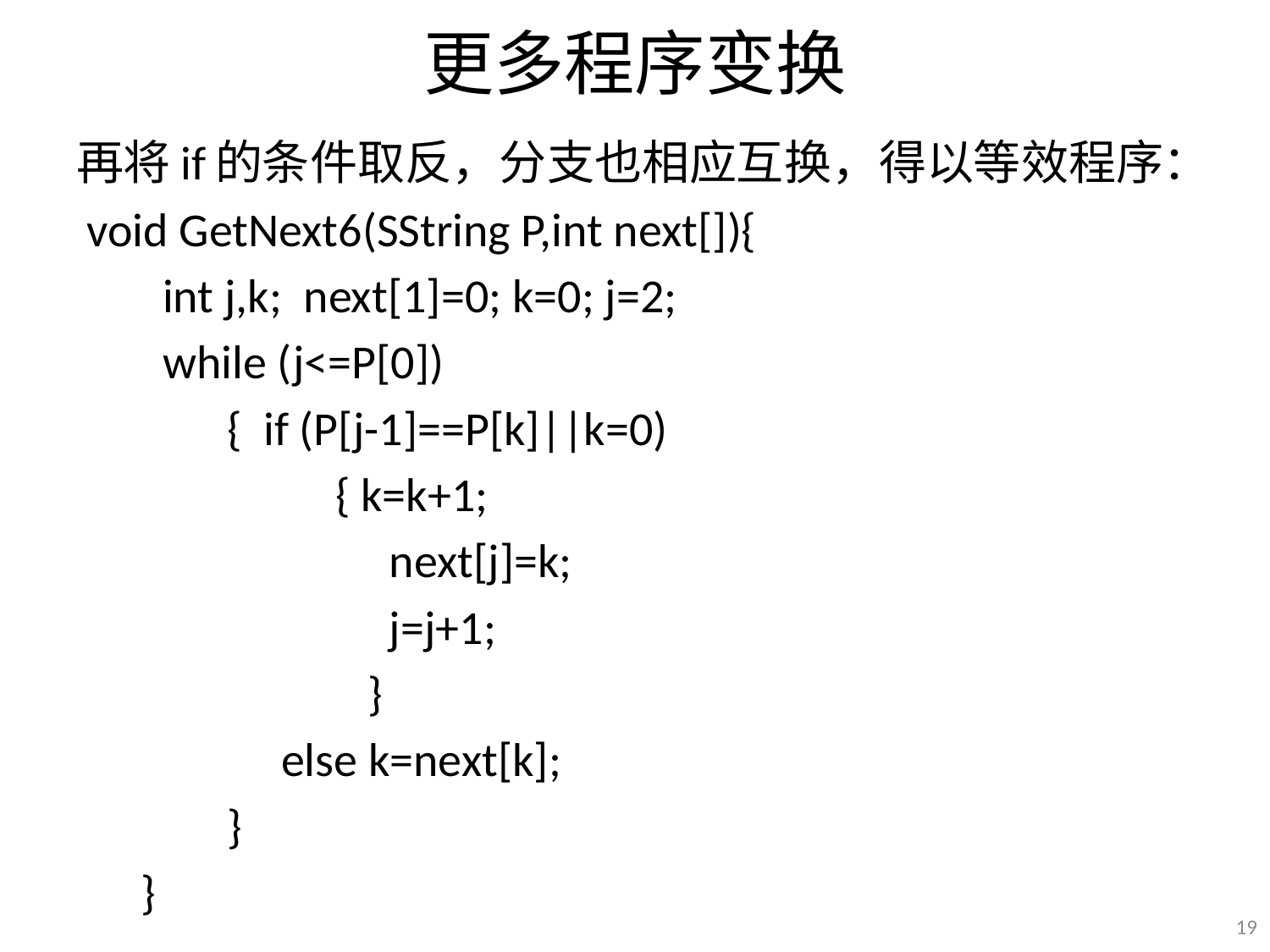

# 更多程序变换
再将if的条件取反，分支也相应互换，得以等效程序：
 void GetNext6(SString P,int next[]){
        int j,k;  next[1]=0; k=0; j=2;
        while (j<=P[0])
              {  if (P[j-1]==P[k]||k=0)
                        { k=k+1;
                             next[j]=k;
                             j=j+1;
                           }
                   else k=next[k];
              }
      }
19